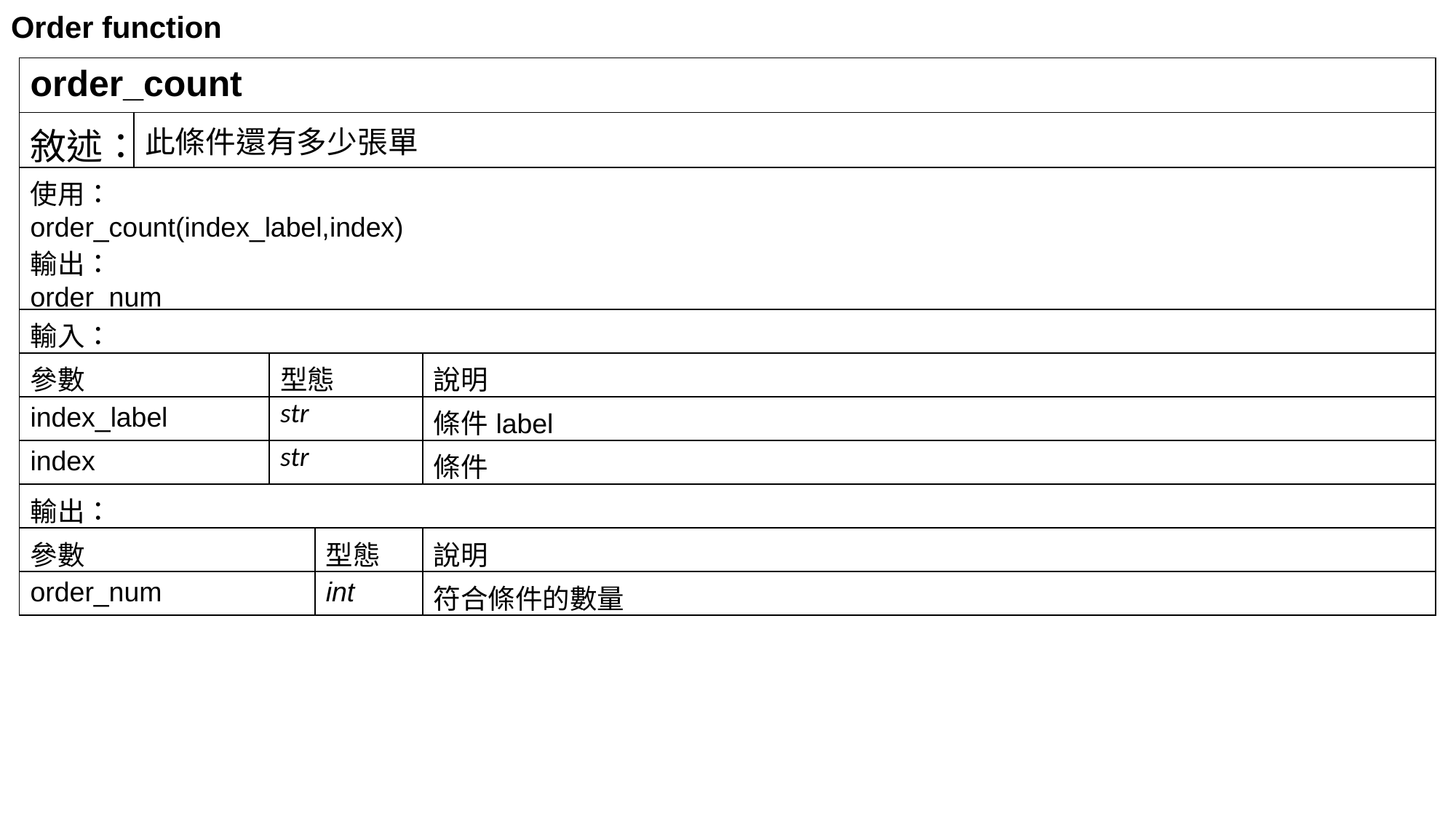

# Order function
| order\_count |  |  |  |  |
| --- | --- | --- | --- | --- |
| 敘述： | 此條件還有多少張單 | 將訂單以商品為依據依照目前機器手臂工作量進行排序 |  |  |
| 使用： order\_count(index\_label,index) 輸出： ﻿order\_num |  |  |  |  |
| 輸入： |  |  |  |  |
| 參數 |  | 型態 |  | 說明 |
| index\_label |  | str |  | 條件label |
| index |  | str |  | 條件 |
| 輸出： |  |  |  |  |
| 參數 |  |  | 型態 | 說明 |
| ﻿﻿order\_num |  | list | int | 符合條件的數量 |
﻿